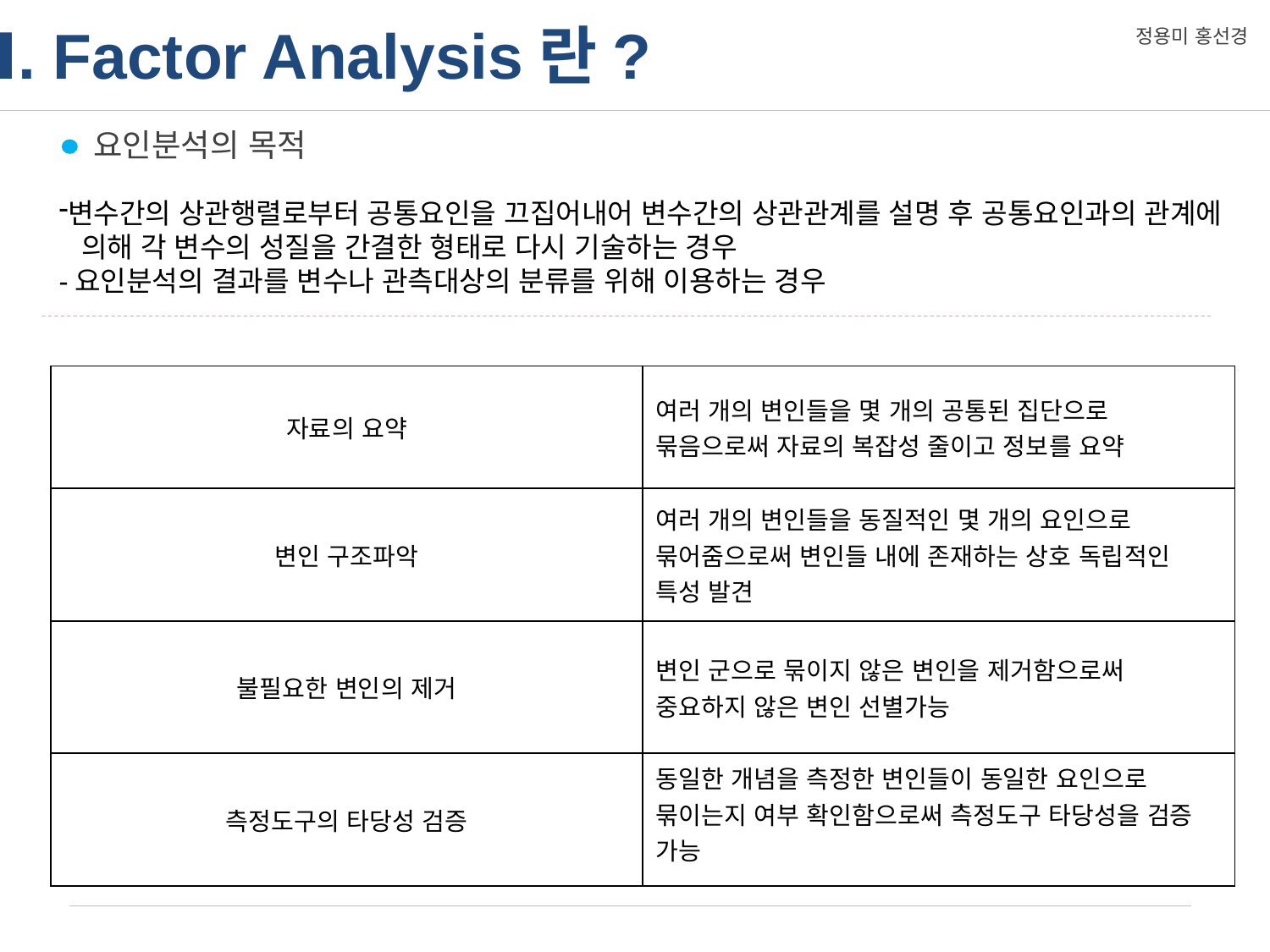

Ⅰ. Factor Analysis란?
정용미 홍선경
요인분석의 목적

변수간의 상관행렬로부터 공통요인을 끄집어내어 변수간의 상관관계를 설명 후 공통요인과의 관계에
  의해 각 변수의 성질을 간결한 형태로 다시 기술하는 경우
-요인분석의 결과를 변수나 관측대상의 분류를 위해 이용하는 경우
| 자료의 요약 | 여러 개의 변인들을 몇 개의 공통된 집단으로 묶음으로써 자료의 복잡성 줄이고 정보를 요약 |
| --- | --- |
| 변인 구조파악 | 여러 개의 변인들을 동질적인 몇 개의 요인으로 묶어줌으로써 변인들 내에 존재하는 상호 독립적인 특성 발견 |
| 불필요한 변인의 제거 | 변인 군으로 묶이지 않은 변인을 제거함으로써 중요하지 않은 변인 선별가능 |
| 측정도구의 타당성 검증 | 동일한 개념을 측정한 변인들이 동일한 요인으로 묶이는지 여부 확인함으로써 측정도구 타당성을 검증 가능 |